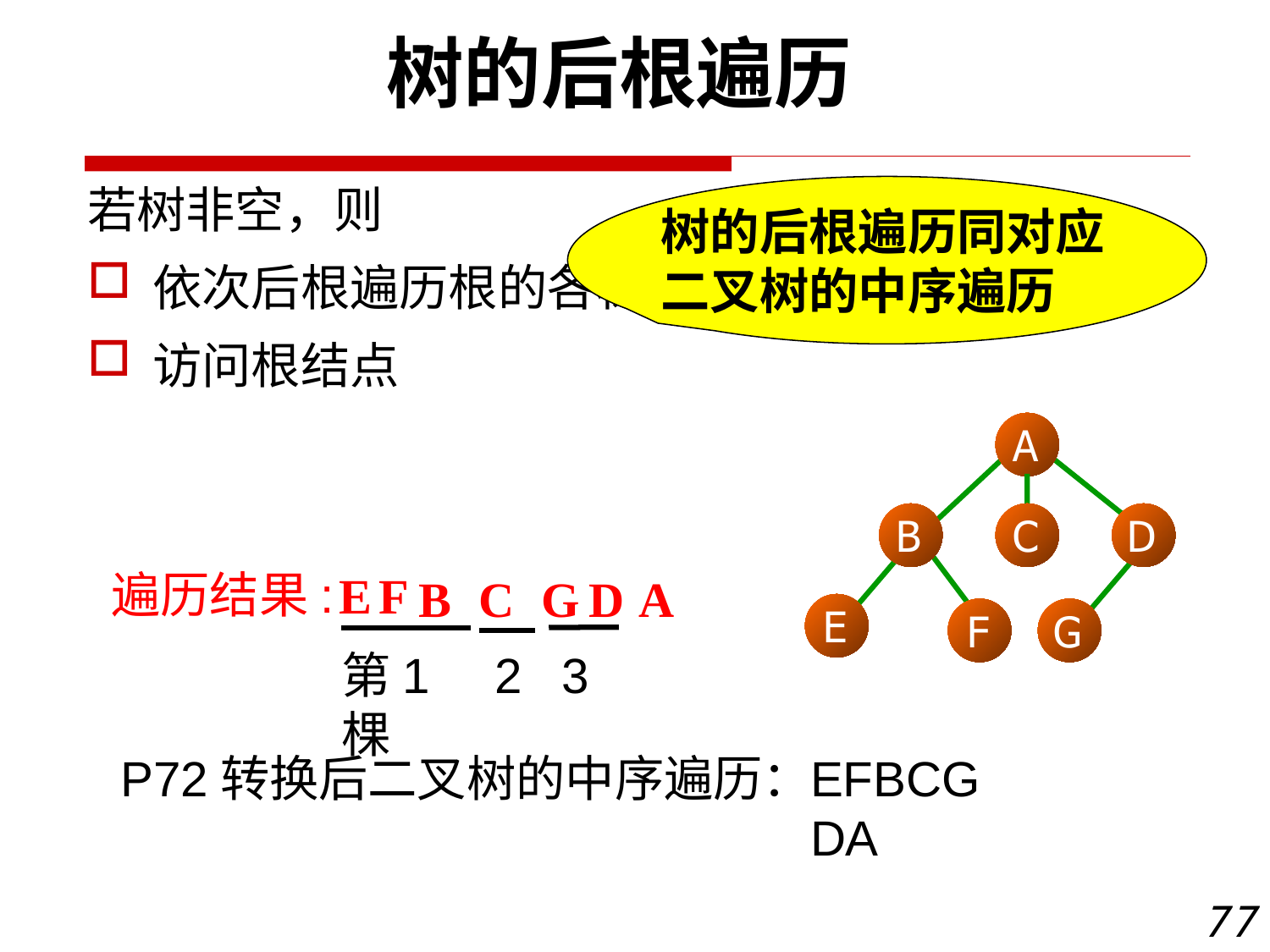

树的后根遍历
树的后根遍历同对应二叉树的中序遍历
若树非空，则
依次后根遍历根的各棵子树
访问根结点

A

B
C
D

E
F
G
遍历结果:
E
F
 G
B
C
D
A
第1棵
2
3
P72转换后二叉树的中序遍历：
EFBCGDA
77